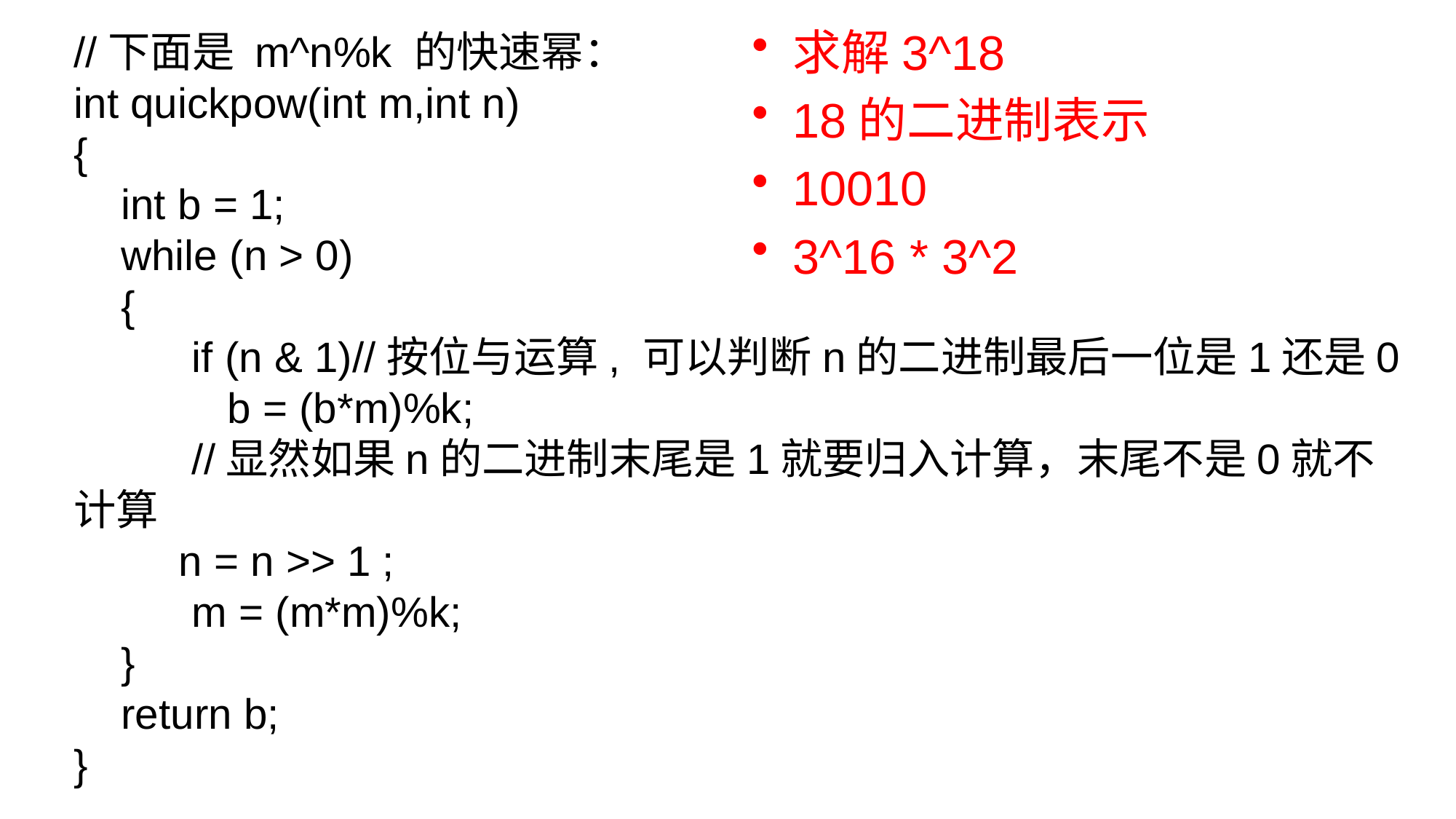

求解3^18
18的二进制表示
10010
3^16 * 3^2

# //下面是 m^n%k 的快速幂： int quickpow(int m,int n) { int b = 1; while (n > 0) { if (n & 1)//按位与运算, 可以判断n的二进制最后一位是1还是0 b = (b*m)%k; //显然如果n的二进制末尾是1就要归入计算，末尾不是0就不计算 n = n >> 1 ; m = (m*m)%k; } return b; }